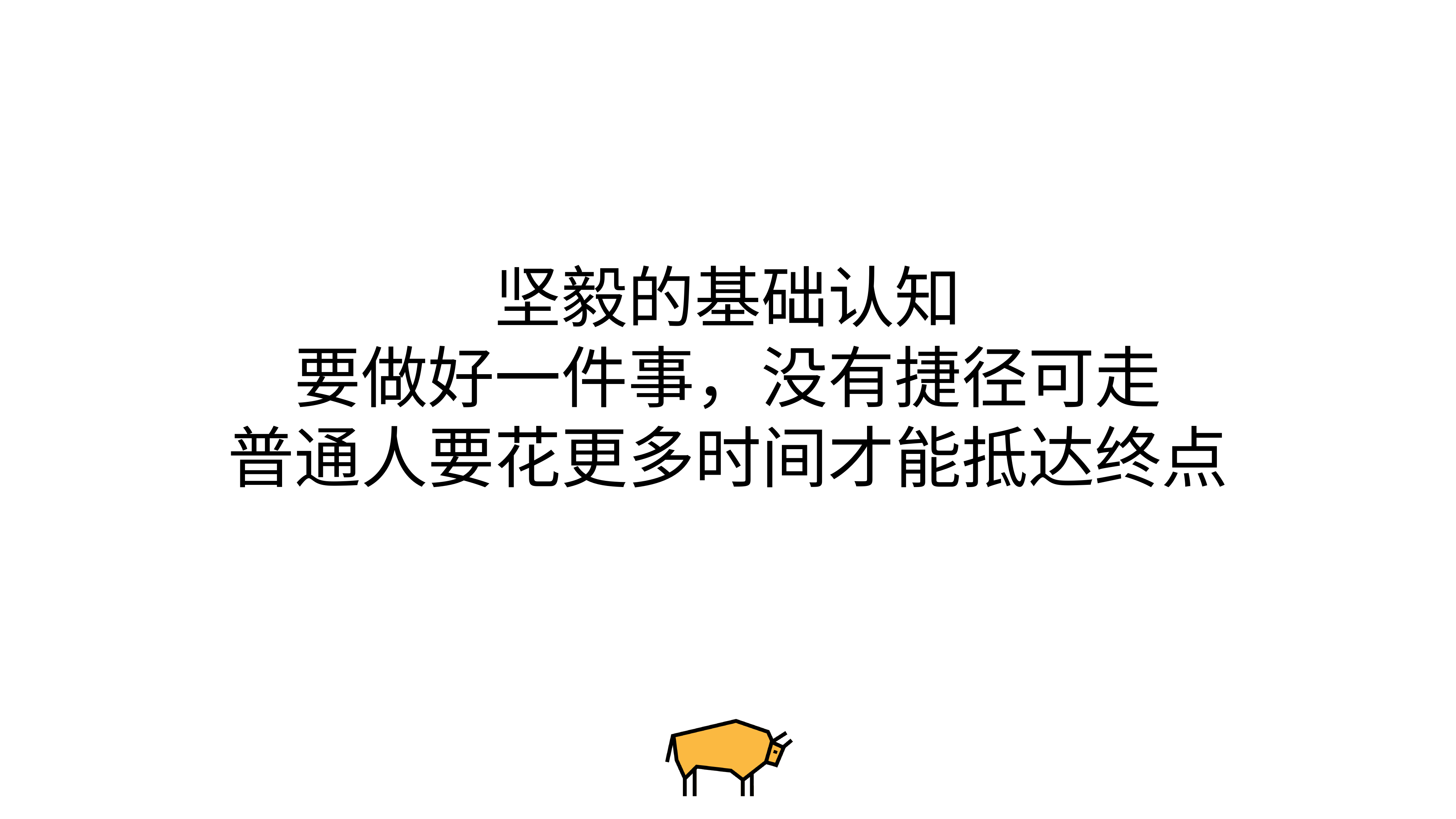

# 坚毅的基础认知 要做好一件事，没有捷径可走 普通人要花更多时间才能抵达终点